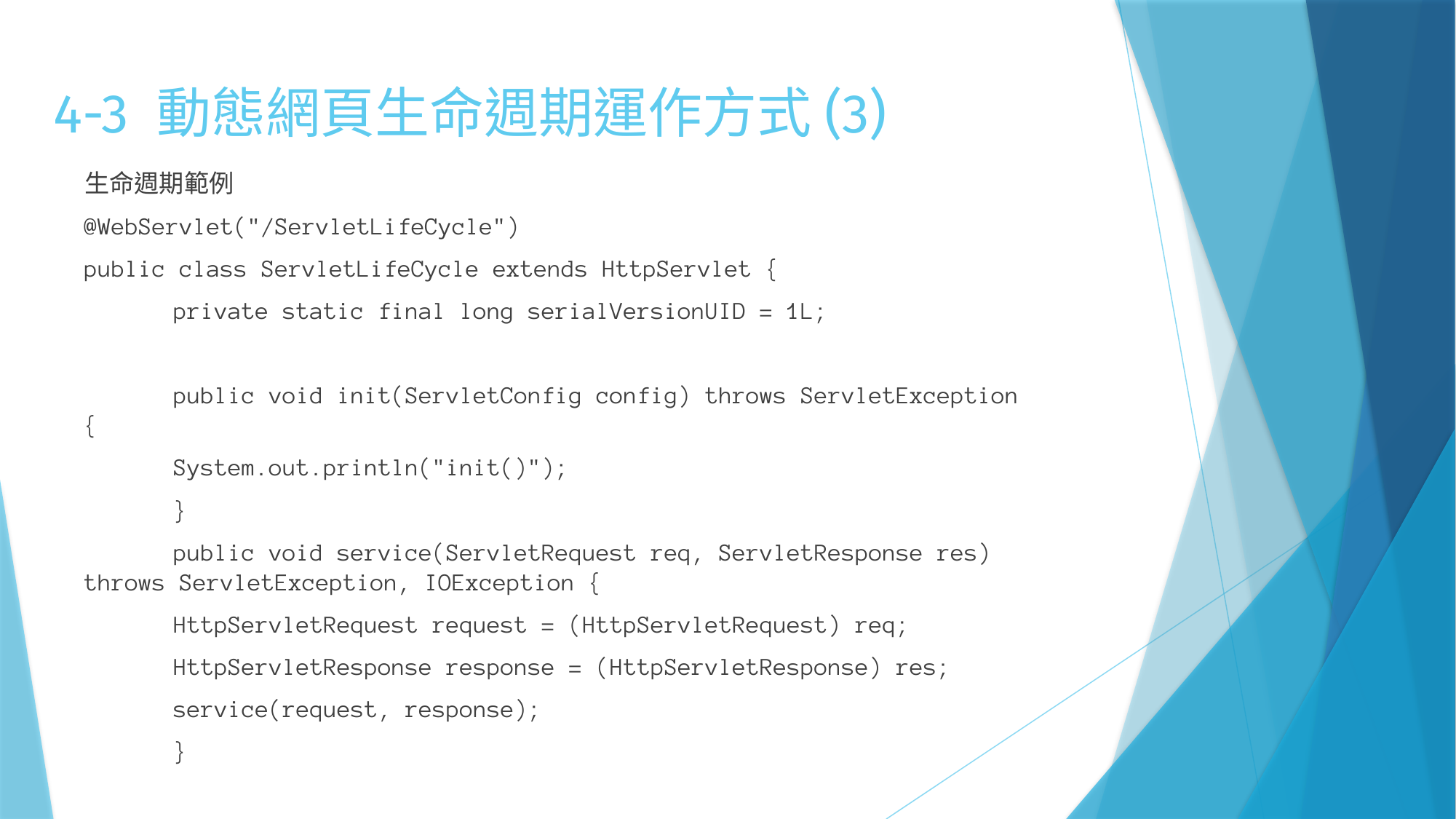

# 4-3 動態網頁生命週期運作方式(3)
生命週期範例
@WebServlet("/ServletLifeCycle")
public class ServletLifeCycle extends HttpServlet {
	private static final long serialVersionUID = 1L;

	public void init(ServletConfig config) throws ServletException {
		System.out.println("init()");
	}
	public void service(ServletRequest req, ServletResponse res) throws ServletException, IOException {
		HttpServletRequest request = (HttpServletRequest) req;
		HttpServletResponse response = (HttpServletResponse) res;
		service(request, response);
	}